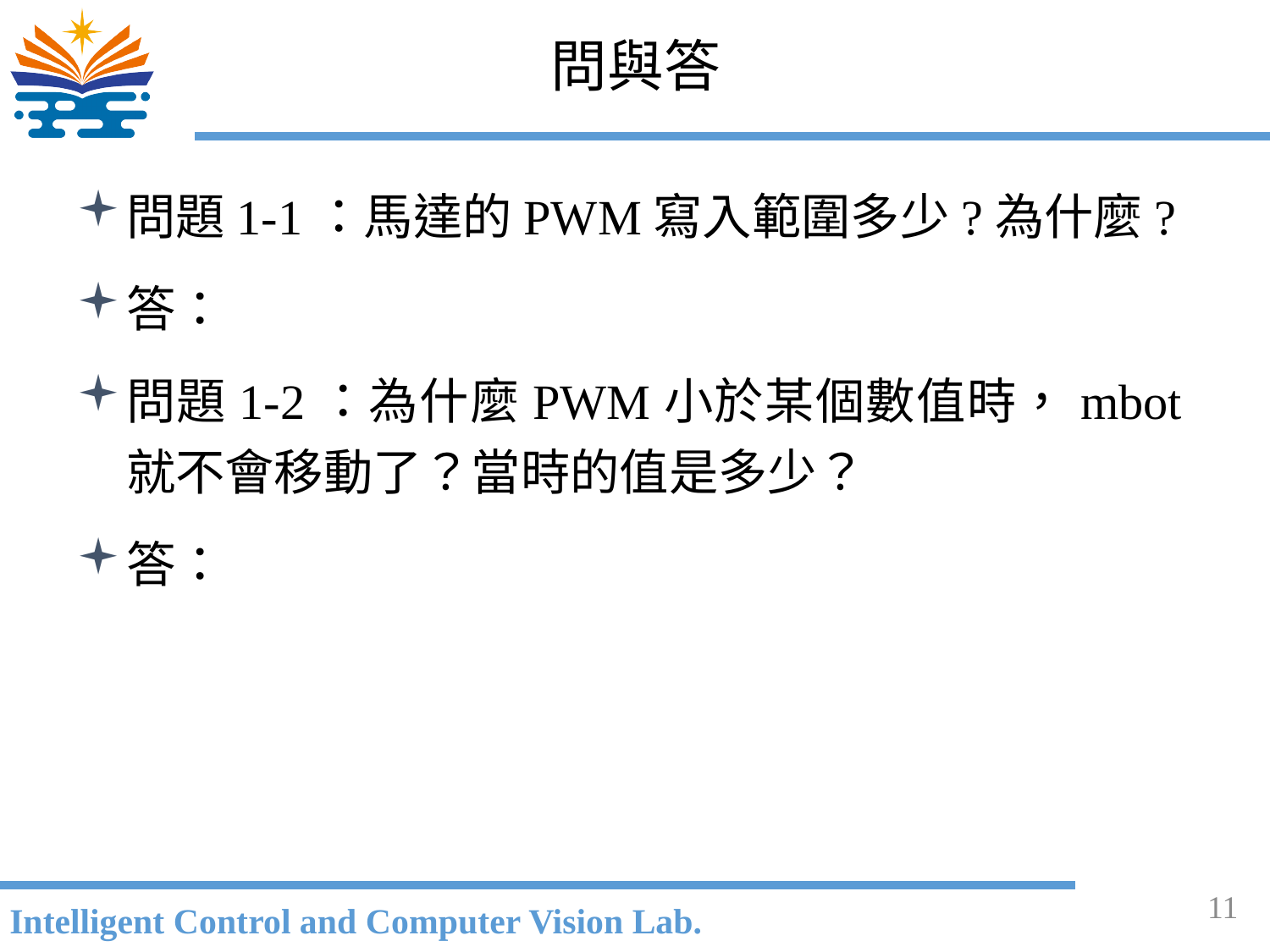

# 問與答
問題1-1：馬達的PWM寫入範圍多少?為什麼?
答：
問題1-2：為什麼PWM小於某個數值時，mbot就不會移動了？當時的值是多少？
答：
11